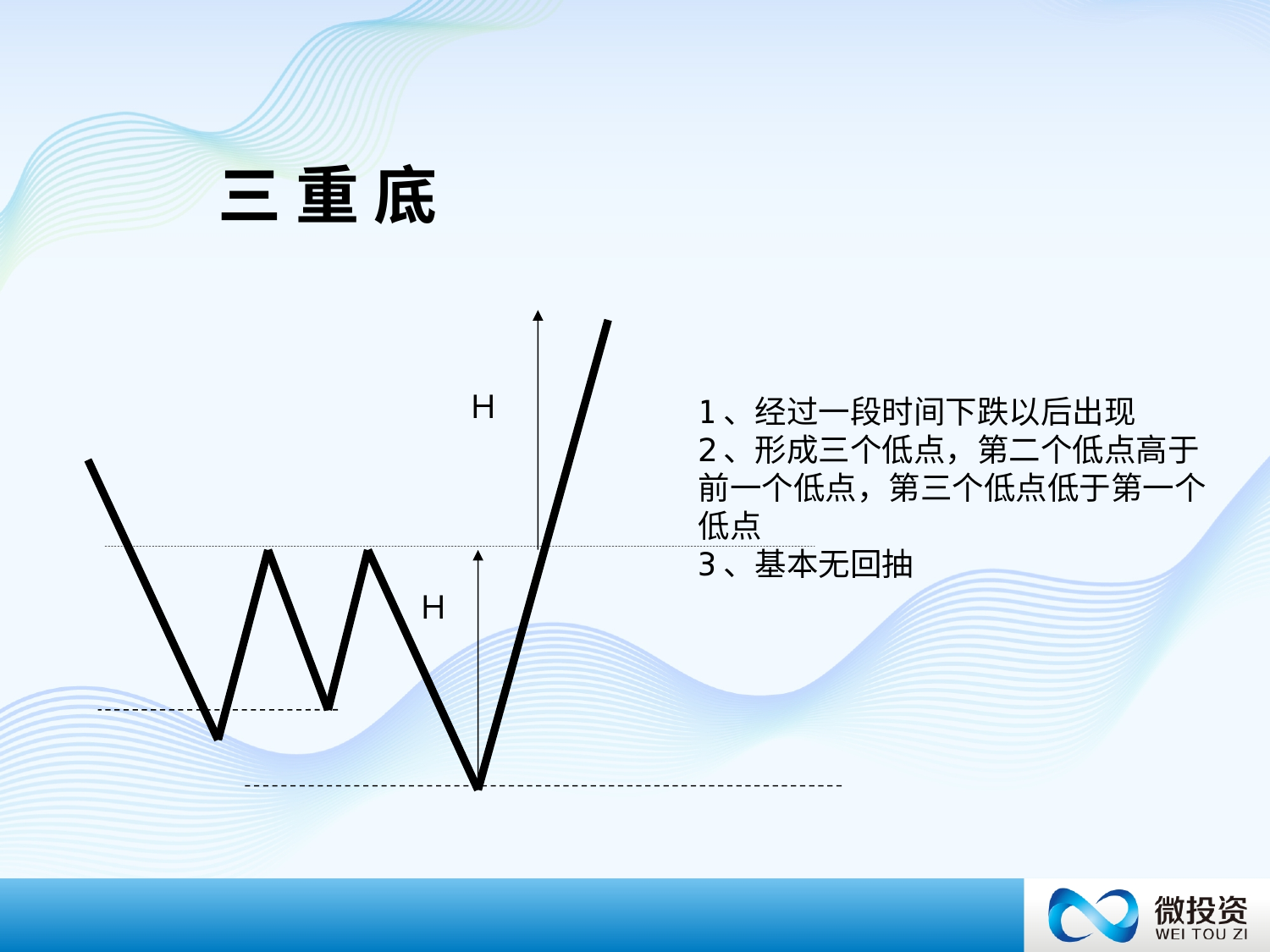

三 重 底

Ｈ
1、经过一段时间下跌以后出现
2、形成三个低点，第二个低点高于
前一个低点，第三个低点低于第一个
低点
3、基本无回抽

Ｈ